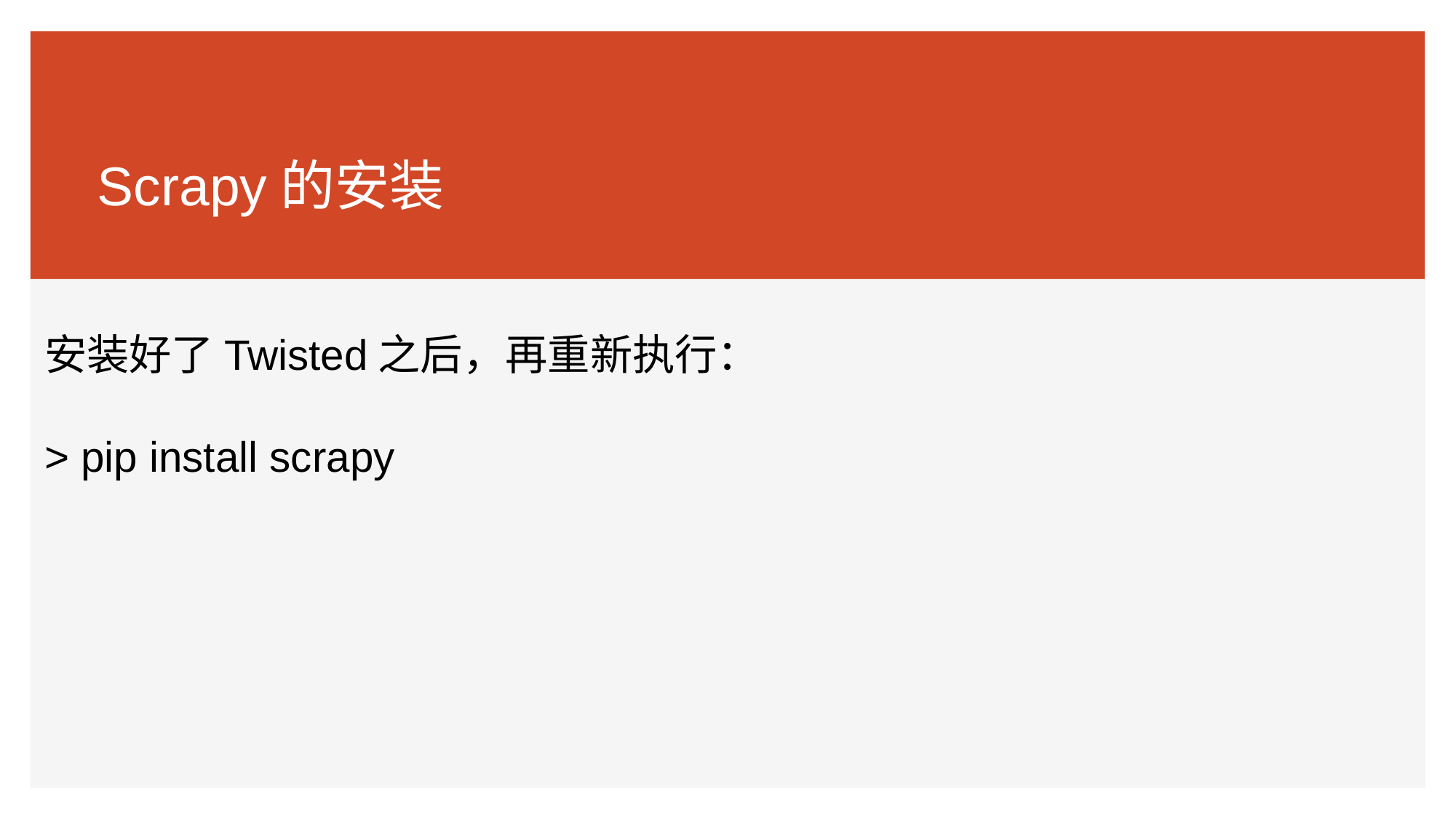

# Scrapy的安装
安装好了Twisted之后，再重新执行：
> pip install scrapy